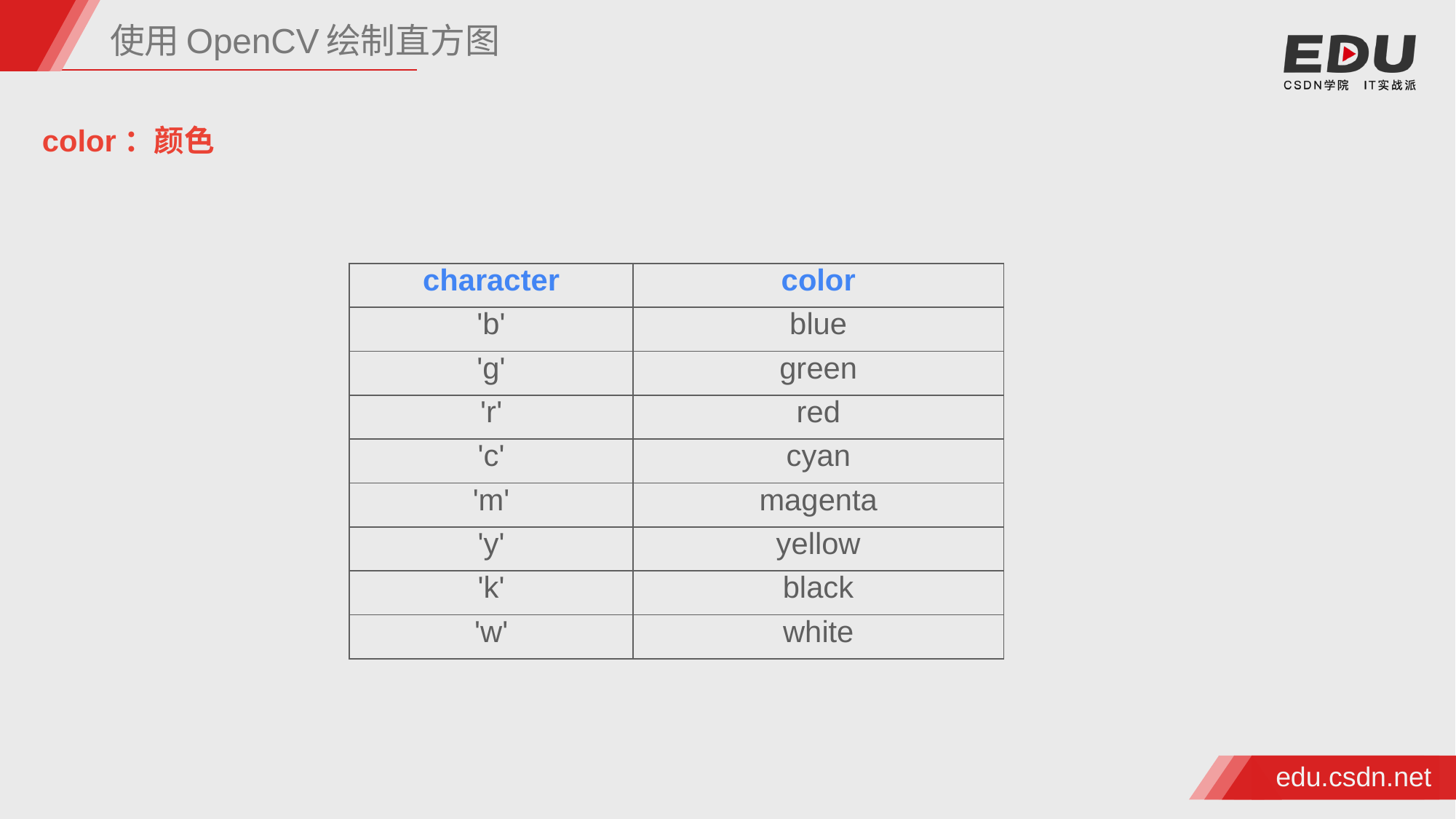

使用OpenCV绘制直方图
color：颜色
| character | color |
| --- | --- |
| 'b' | blue |
| 'g' | green |
| 'r' | red |
| 'c' | cyan |
| 'm' | magenta |
| 'y' | yellow |
| 'k' | black |
| 'w' | white |